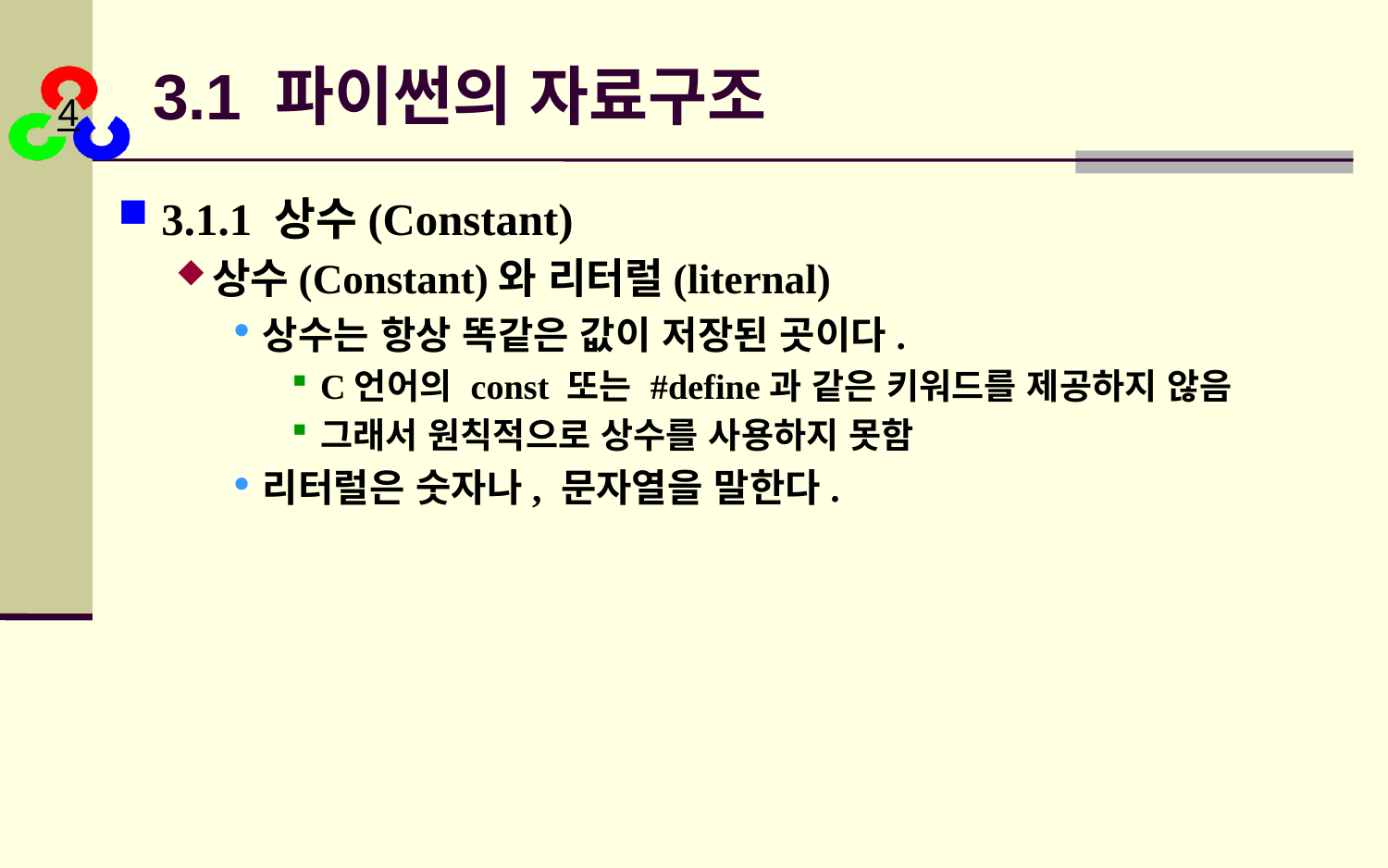

# 3.1 파이썬의 자료구조
3.1.1 상수(Constant)
상수(Constant)와 리터럴(liternal)
상수는 항상 똑같은 값이 저장된 곳이다.
C언어의 const 또는 #define과 같은 키워드를 제공하지 않음
그래서 원칙적으로 상수를 사용하지 못함
리터럴은 숫자나, 문자열을 말한다.